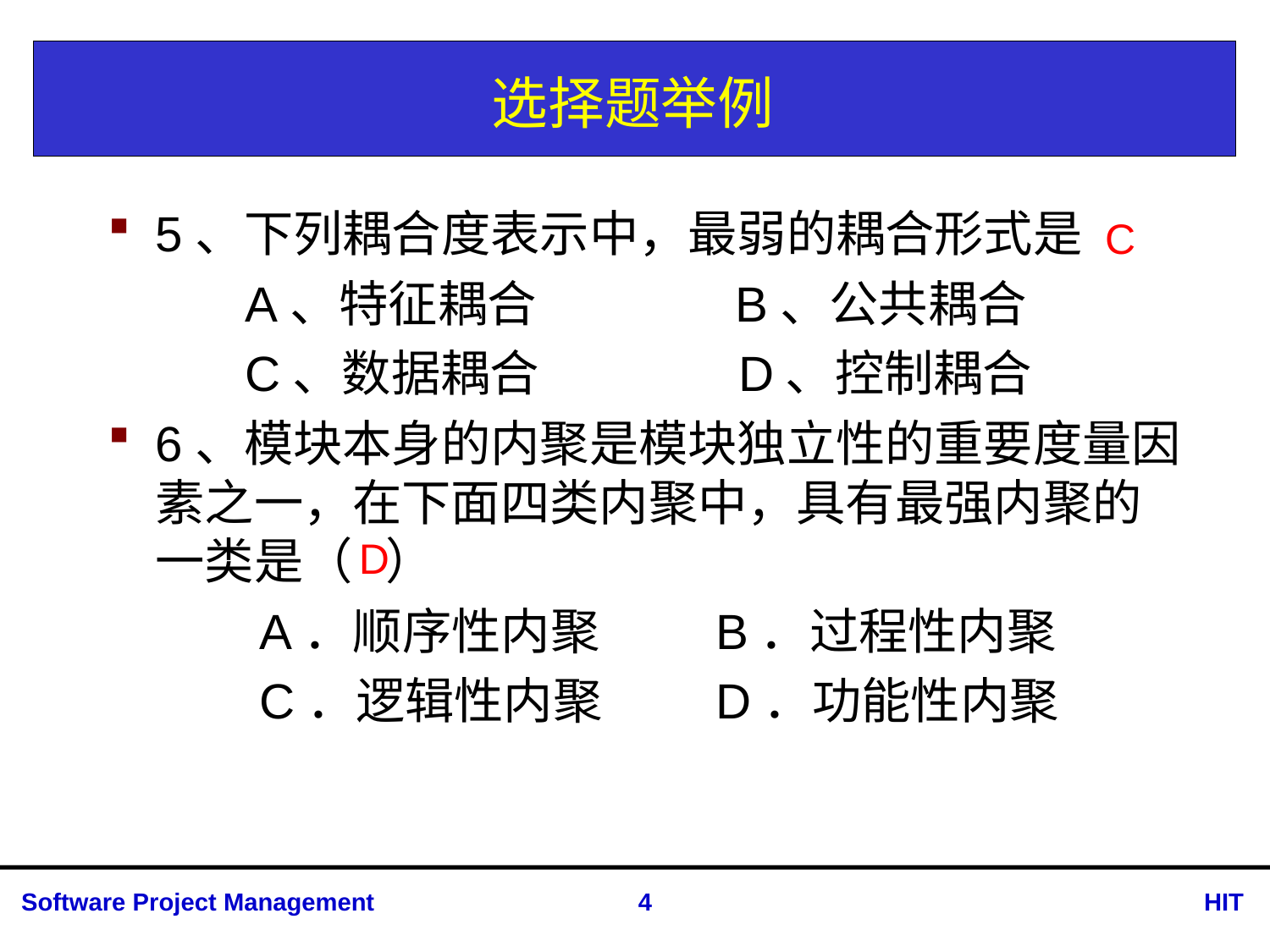

# 选择题举例
5、下列耦合度表示中，最弱的耦合形式是
          A、特征耦合                 B、公共耦合
          C、数据耦合                 D、控制耦合
6、模块本身的内聚是模块独立性的重要度量因素之一，在下面四类内聚中，具有最强内聚的一类是（   ）
           A．顺序性内聚	        B．过程性内聚
           C．逻辑性内聚	        D．功能性内聚
C
D